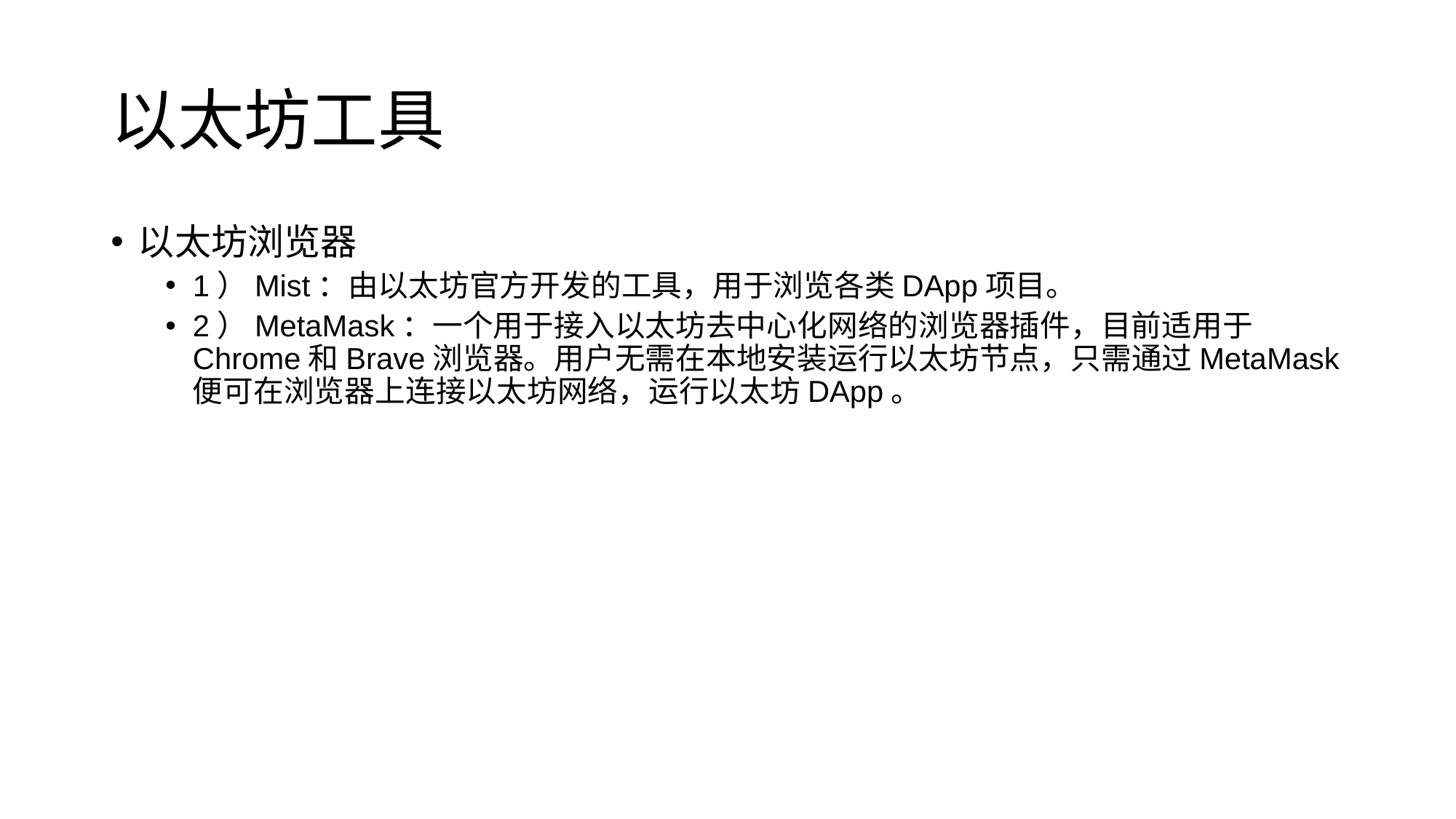

# 以太坊工具
以太坊浏览器
1）Mist：由以太坊官方开发的工具，用于浏览各类DApp项目。
2）MetaMask：一个用于接入以太坊去中心化网络的浏览器插件，目前适用于Chrome和Brave浏览器。用户无需在本地安装运行以太坊节点，只需通过MetaMask便可在浏览器上连接以太坊网络，运行以太坊DApp。